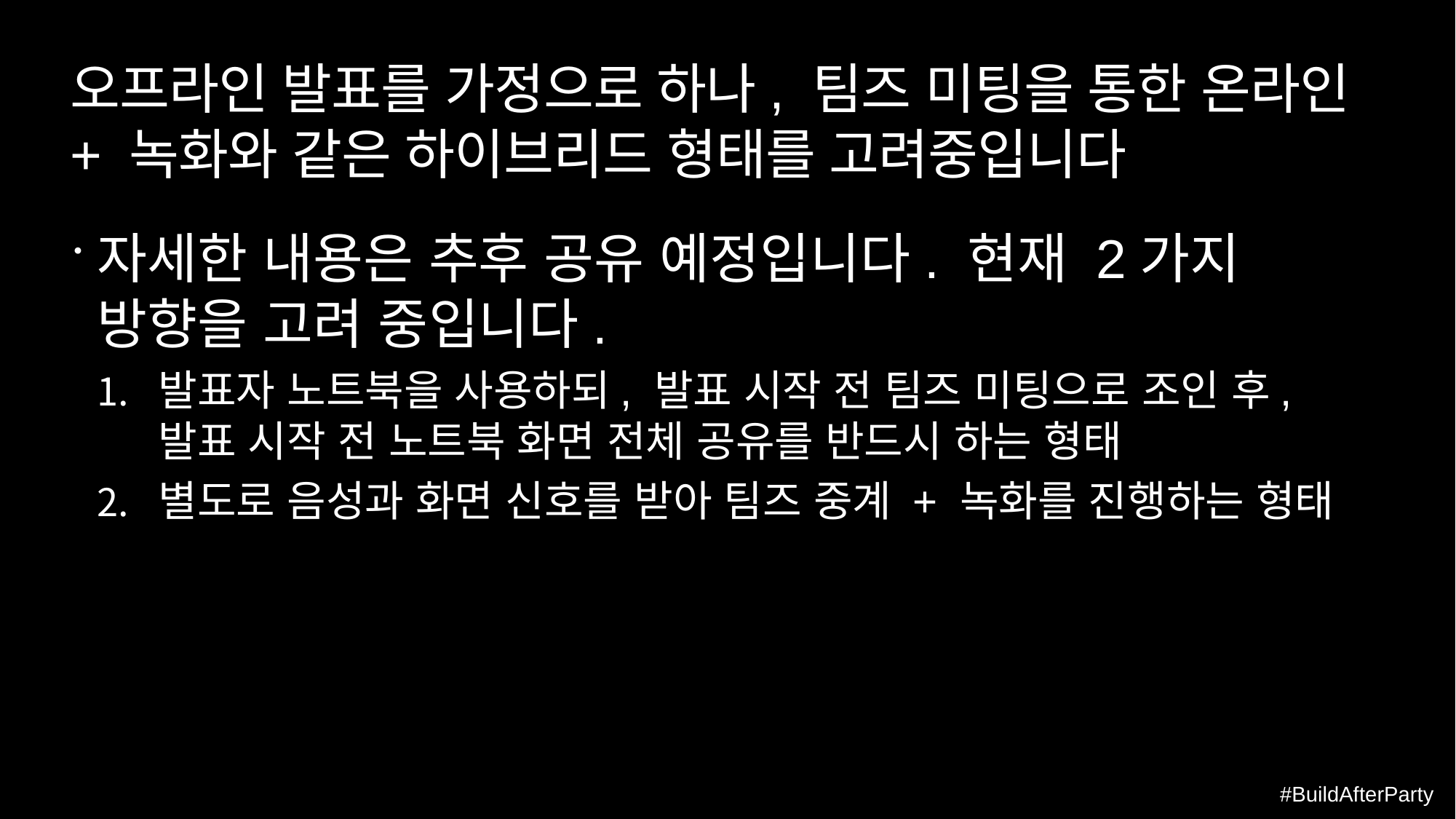

# 오프라인 발표를 가정으로 하나, 팀즈 미팅을 통한 온라인 + 녹화와 같은 하이브리드 형태를 고려중입니다
자세한 내용은 추후 공유 예정입니다. 현재 2가지 방향을 고려 중입니다.
발표자 노트북을 사용하되, 발표 시작 전 팀즈 미팅으로 조인 후, 발표 시작 전 노트북 화면 전체 공유를 반드시 하는 형태
별도로 음성과 화면 신호를 받아 팀즈 중계 + 녹화를 진행하는 형태